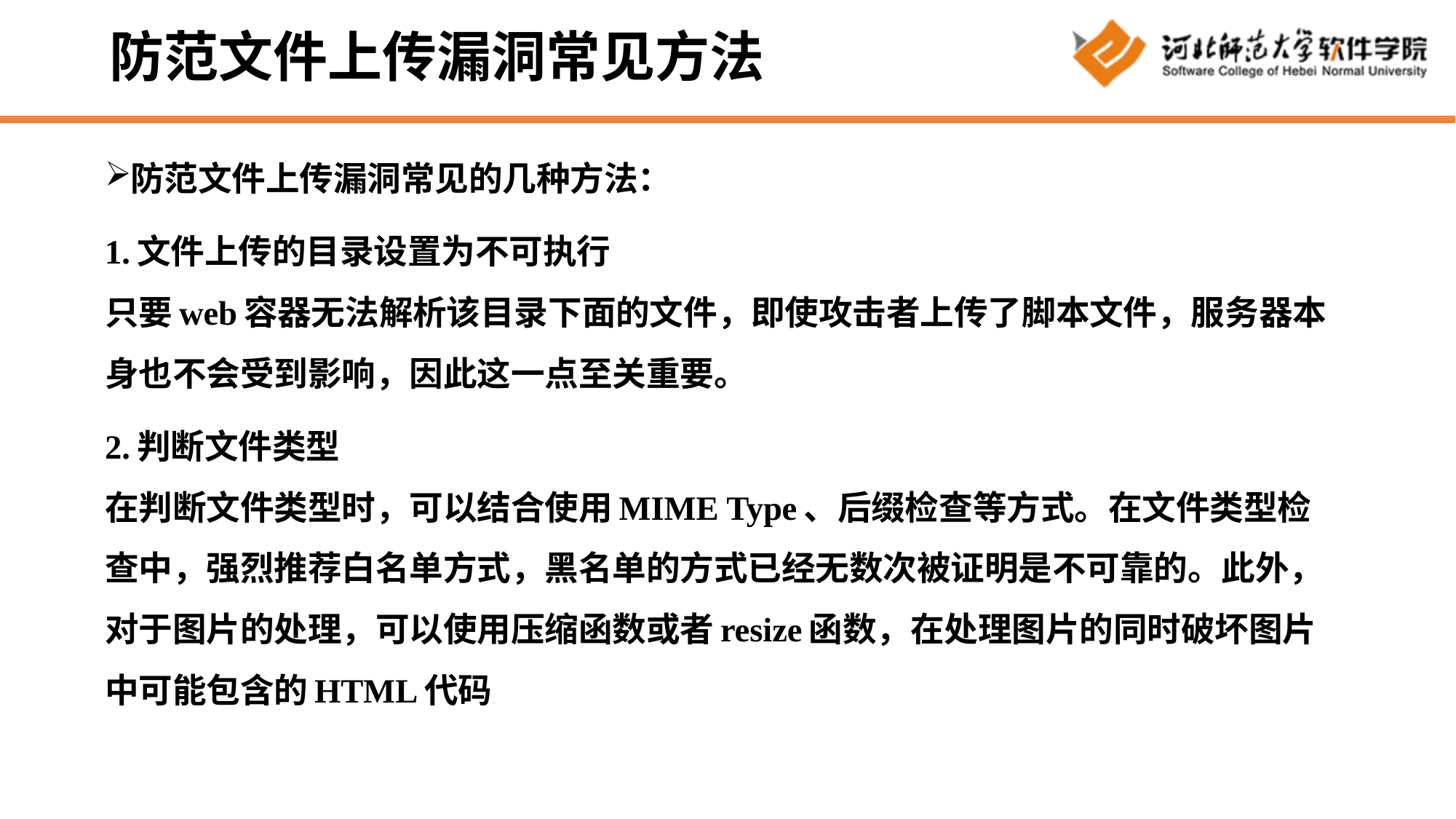

# 防范文件上传漏洞常见方法
防范文件上传漏洞常见的几种方法：
1.文件上传的目录设置为不可执行
只要web容器无法解析该目录下面的文件，即使攻击者上传了脚本文件，服务器本身也不会受到影响，因此这一点至关重要。
2.判断文件类型
在判断文件类型时，可以结合使用MIME Type、后缀检查等方式。在文件类型检查中，强烈推荐白名单方式，黑名单的方式已经无数次被证明是不可靠的。此外，对于图片的处理，可以使用压缩函数或者resize函数，在处理图片的同时破坏图片中可能包含的HTML代码